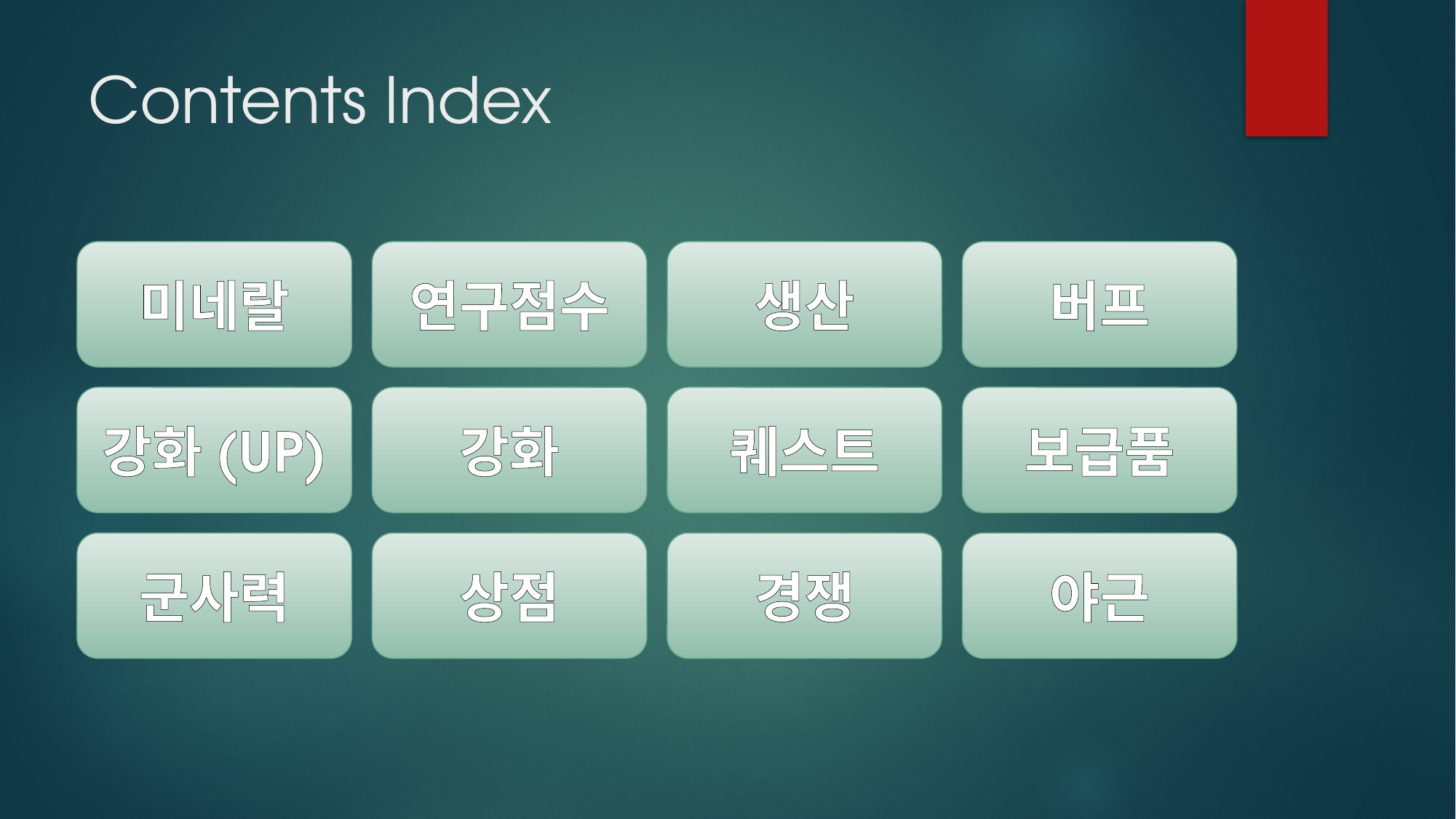

# Contents Index
미네랄
연구점수
생산
버프
강화(UP)
강화
퀘스트
보급품
군사력
상점
경쟁
야근